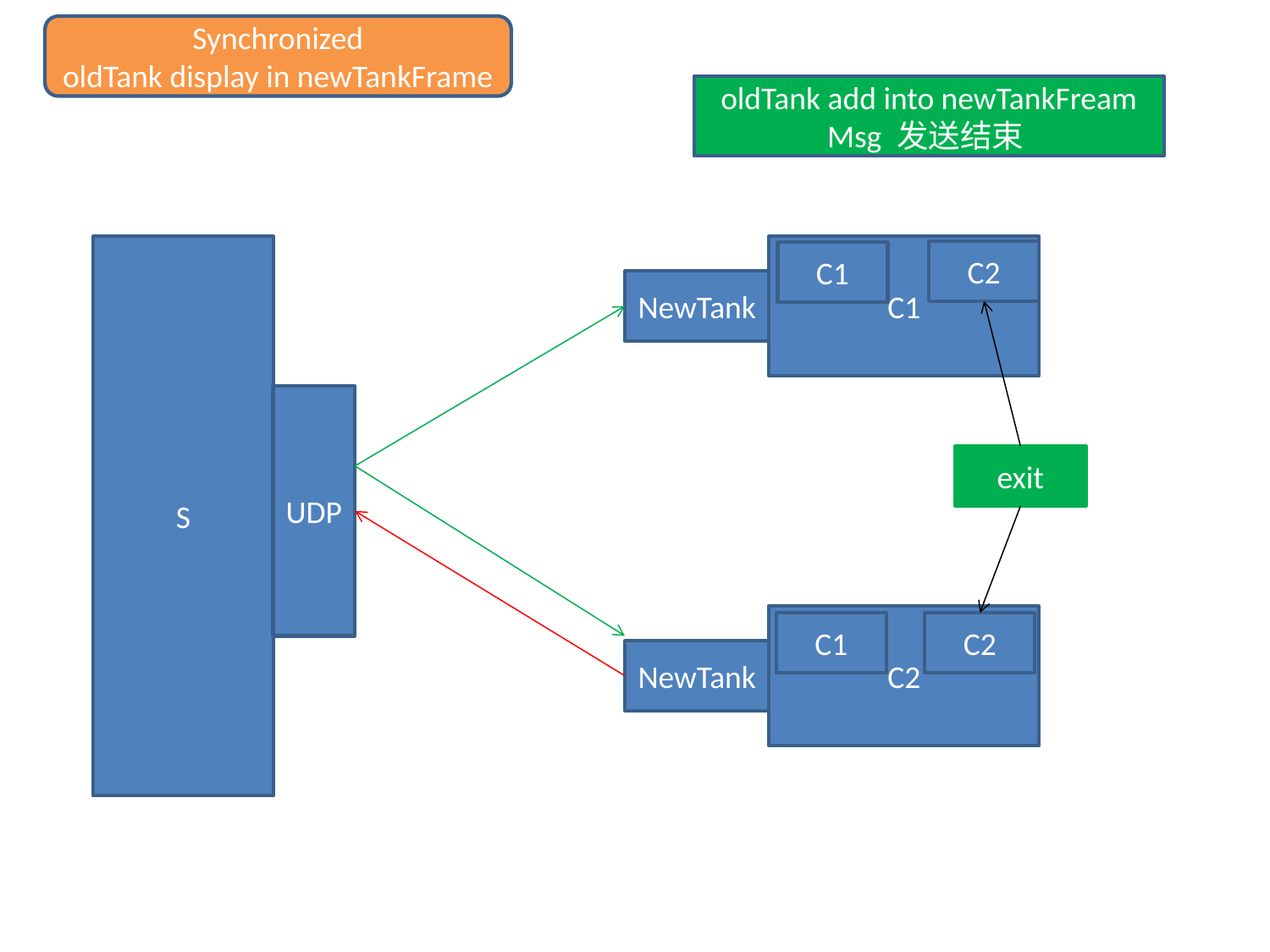

Synchronized
oldTank display in newTankFrame
oldTank add into newTankFream
Msg 发送结束
S
C1
C2
C1
NewTank
UDP
exit
C2
C1
C2
NewTank